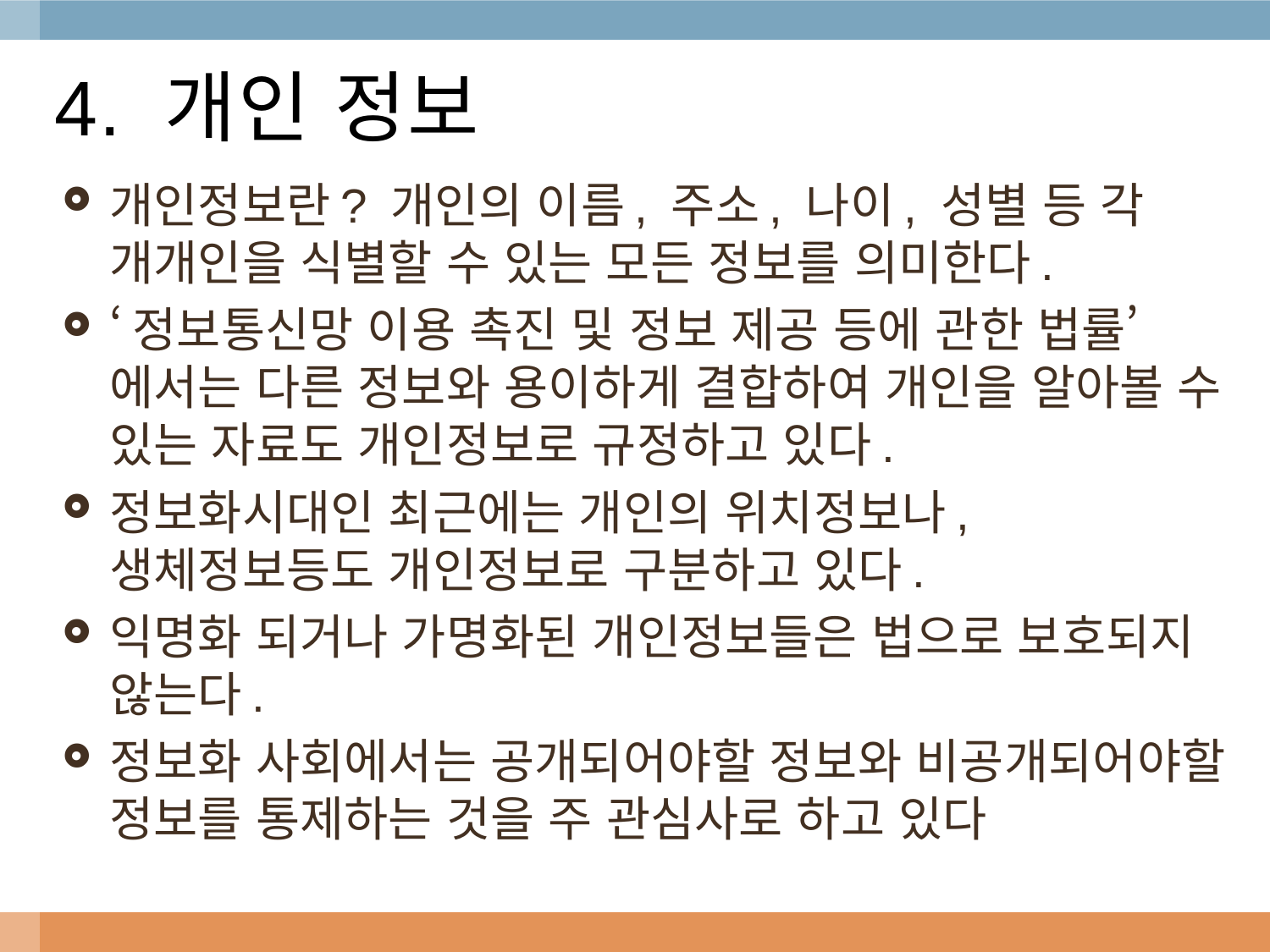

# 4. 개인 정보
개인정보란? 개인의 이름, 주소, 나이, 성별 등 각 개개인을 식별할 수 있는 모든 정보를 의미한다.
‘정보통신망 이용 촉진 및 정보 제공 등에 관한 법률’에서는 다른 정보와 용이하게 결합하여 개인을 알아볼 수 있는 자료도 개인정보로 규정하고 있다.
정보화시대인 최근에는 개인의 위치정보나, 생체정보등도 개인정보로 구분하고 있다.
익명화 되거나 가명화된 개인정보들은 법으로 보호되지 않는다.
정보화 사회에서는 공개되어야할 정보와 비공개되어야할 정보를 통제하는 것을 주 관심사로 하고 있다